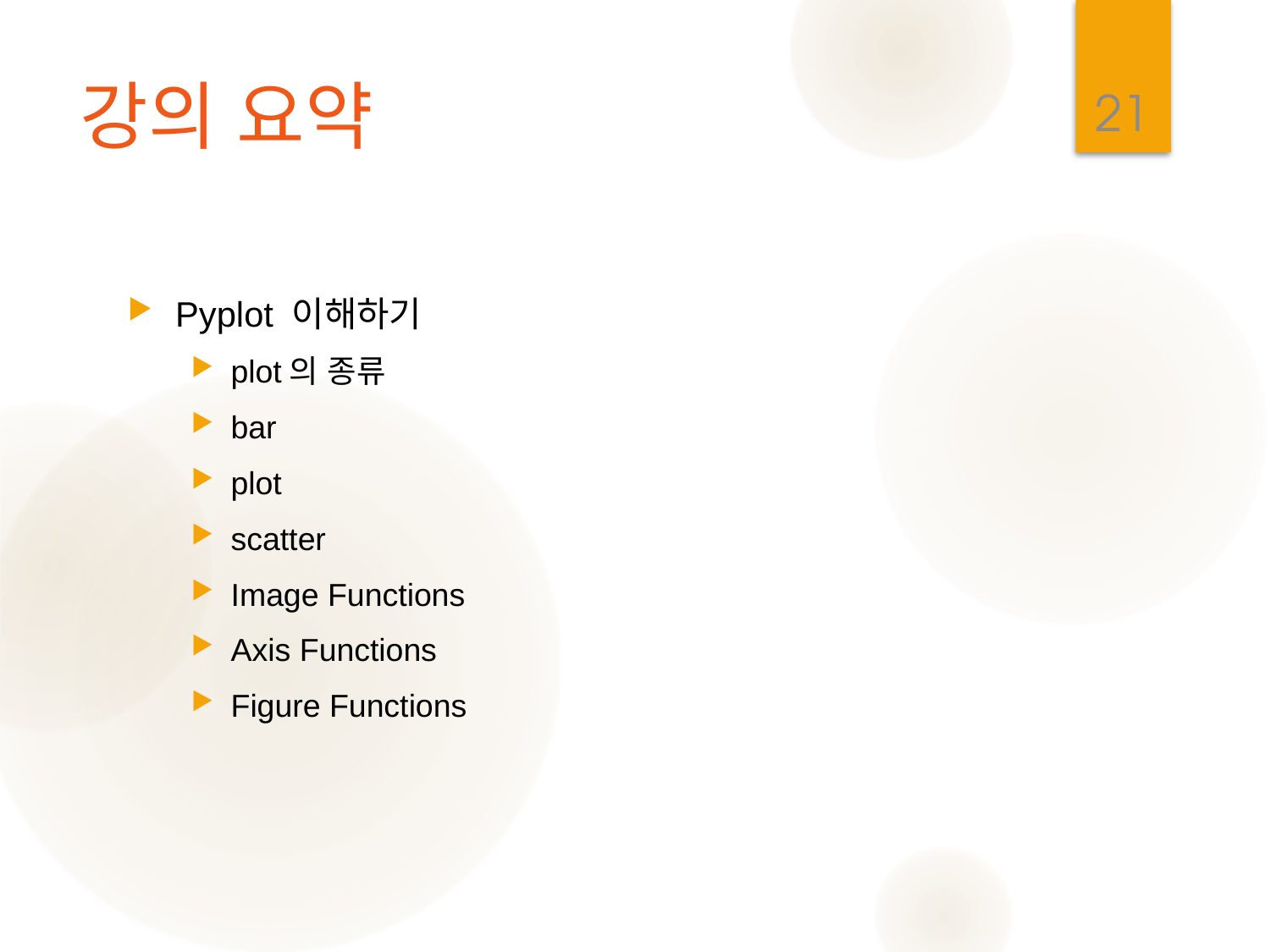

21
# 강의 요약
Pyplot 이해하기
plot의 종류
bar
plot
scatter
Image Functions
Axis Functions
Figure Functions